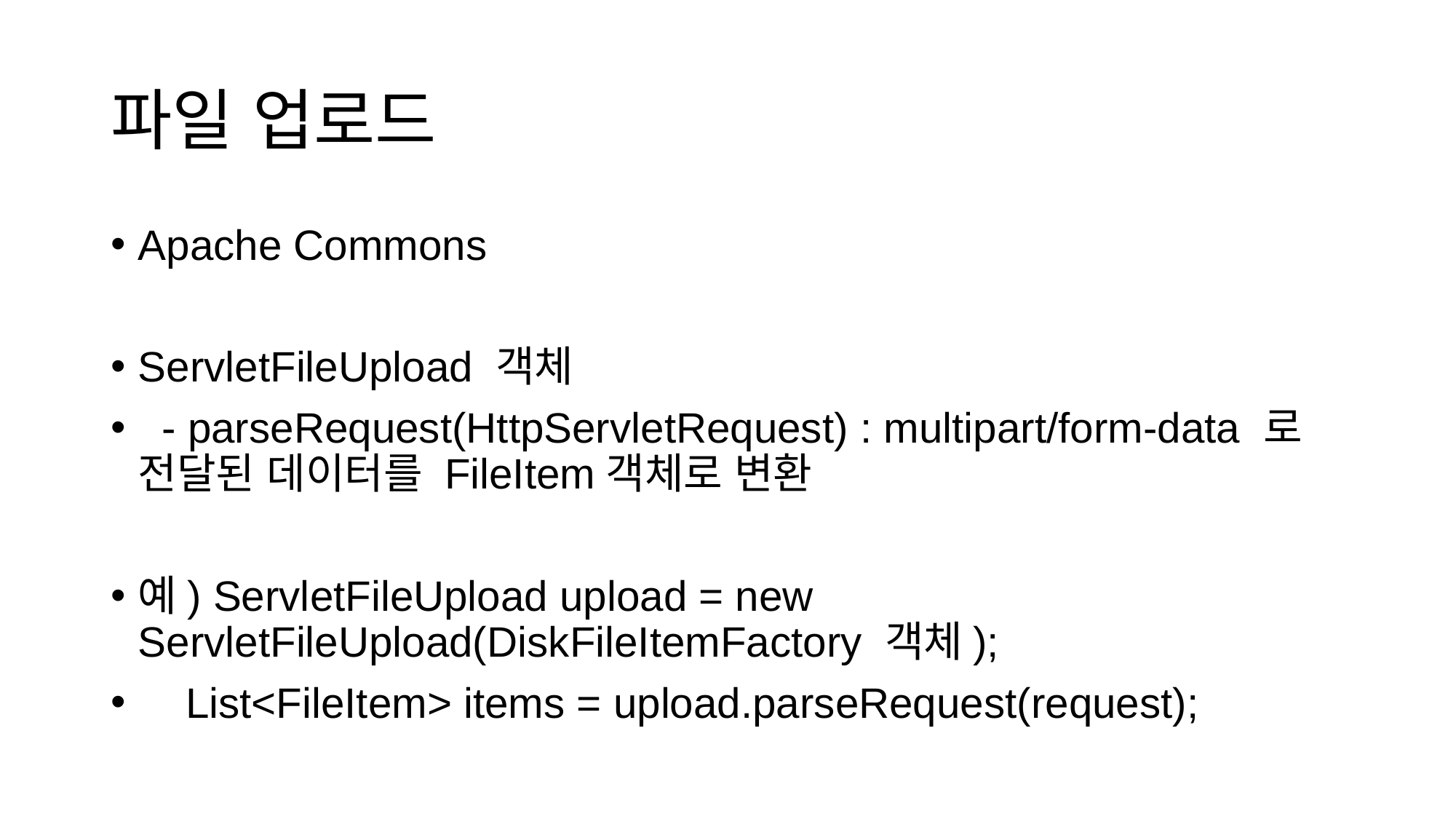

# 파일 업로드
Apache Commons

ServletFileUpload 객체
  - parseRequest(HttpServletRequest) : multipart/form-data 로 전달된 데이터를 FileItem객체로 변환

예) ServletFileUpload upload = new ServletFileUpload(DiskFileItemFactory 객체);
    List<FileItem> items = upload.parseRequest(request);